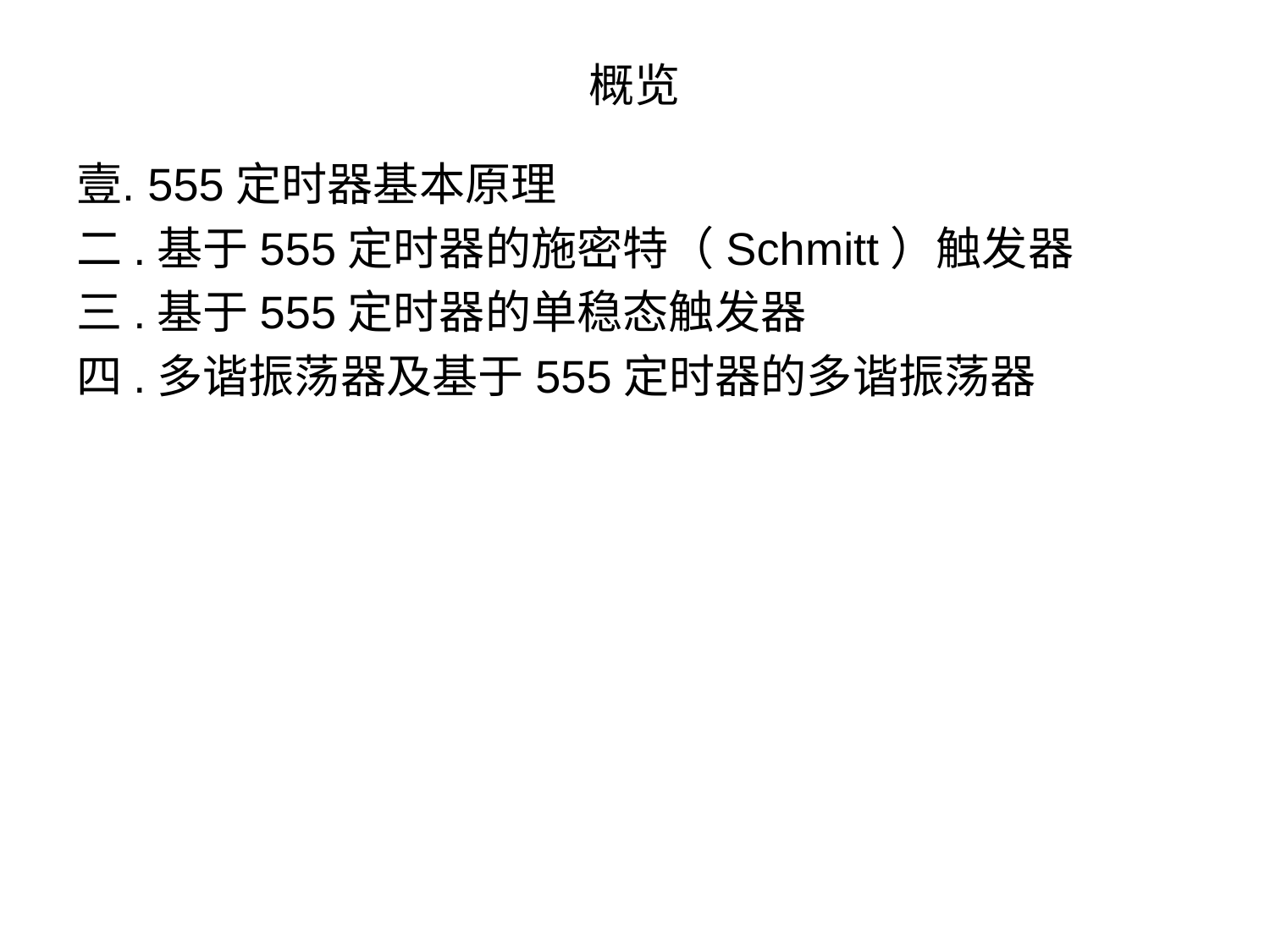

# 概览
555定时器基本原理
二.基于555定时器的施密特（Schmitt）触发器
三.基于555定时器的单稳态触发器
四.多谐振荡器及基于555定时器的多谐振荡器
2